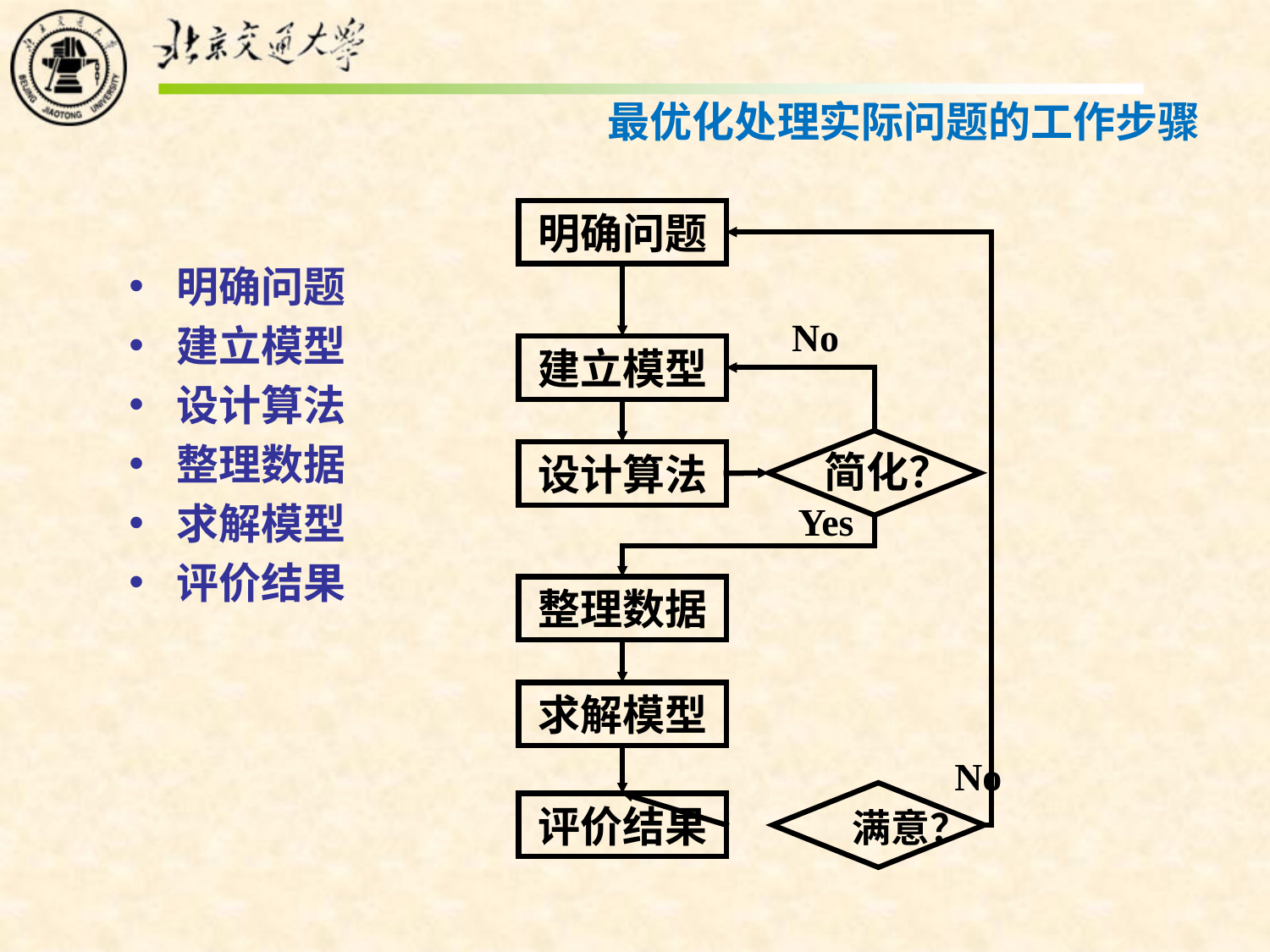

最优化处理实际问题的工作步骤
明确问题

明确问题
建立模型
设计算法
整理数据
求解模型
评价结果

No
建立模型

设计算法
简化？
Yes
整理数据
求解模型
No

评价结果
 满意？